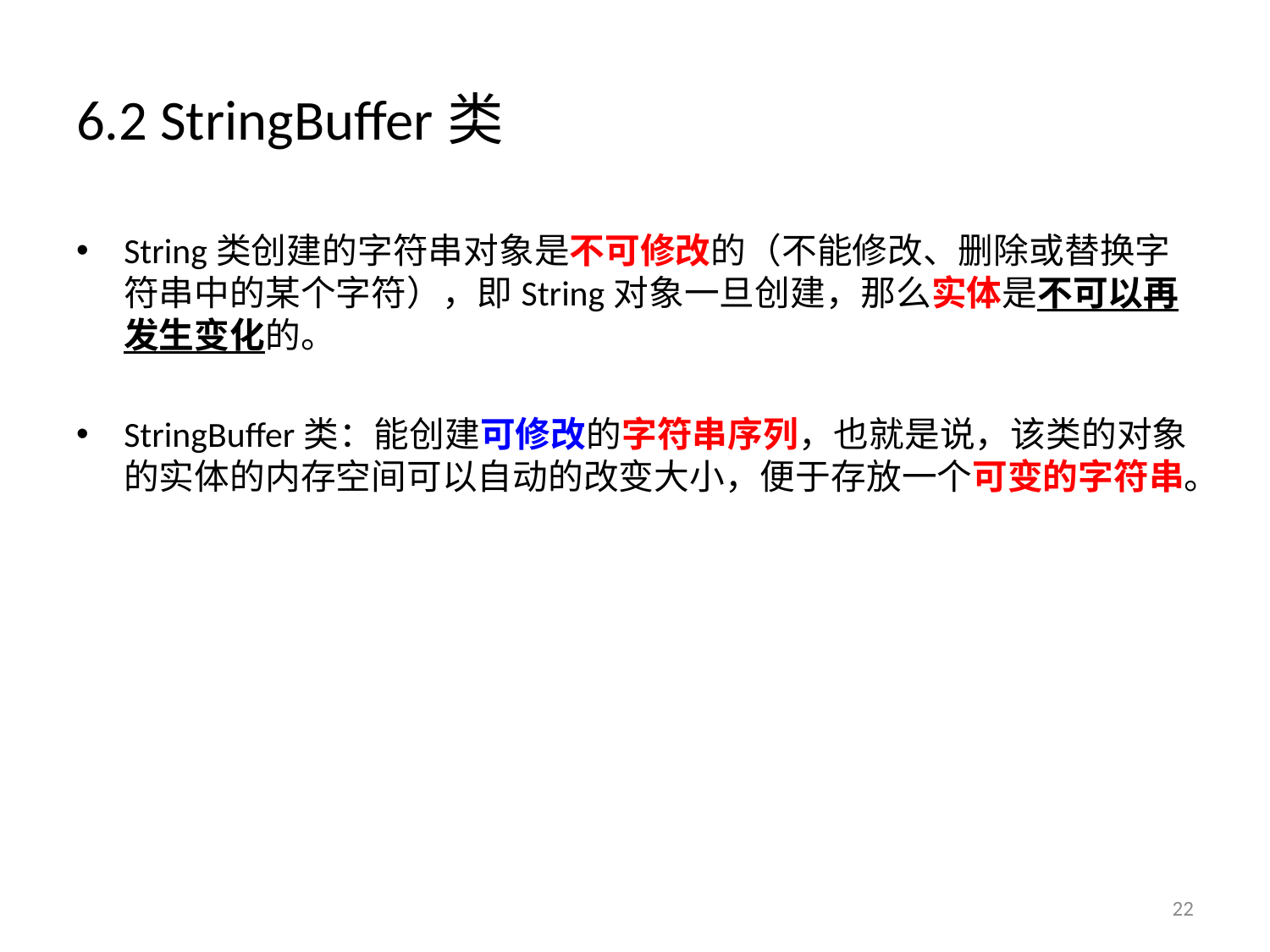

# 6.2 StringBuffer类
String类创建的字符串对象是不可修改的（不能修改、删除或替换字符串中的某个字符），即String对象一旦创建，那么实体是不可以再发生变化的。

StringBuffer类：能创建可修改的字符串序列，也就是说，该类的对象的实体的内存空间可以自动的改变大小，便于存放一个可变的字符串。
22